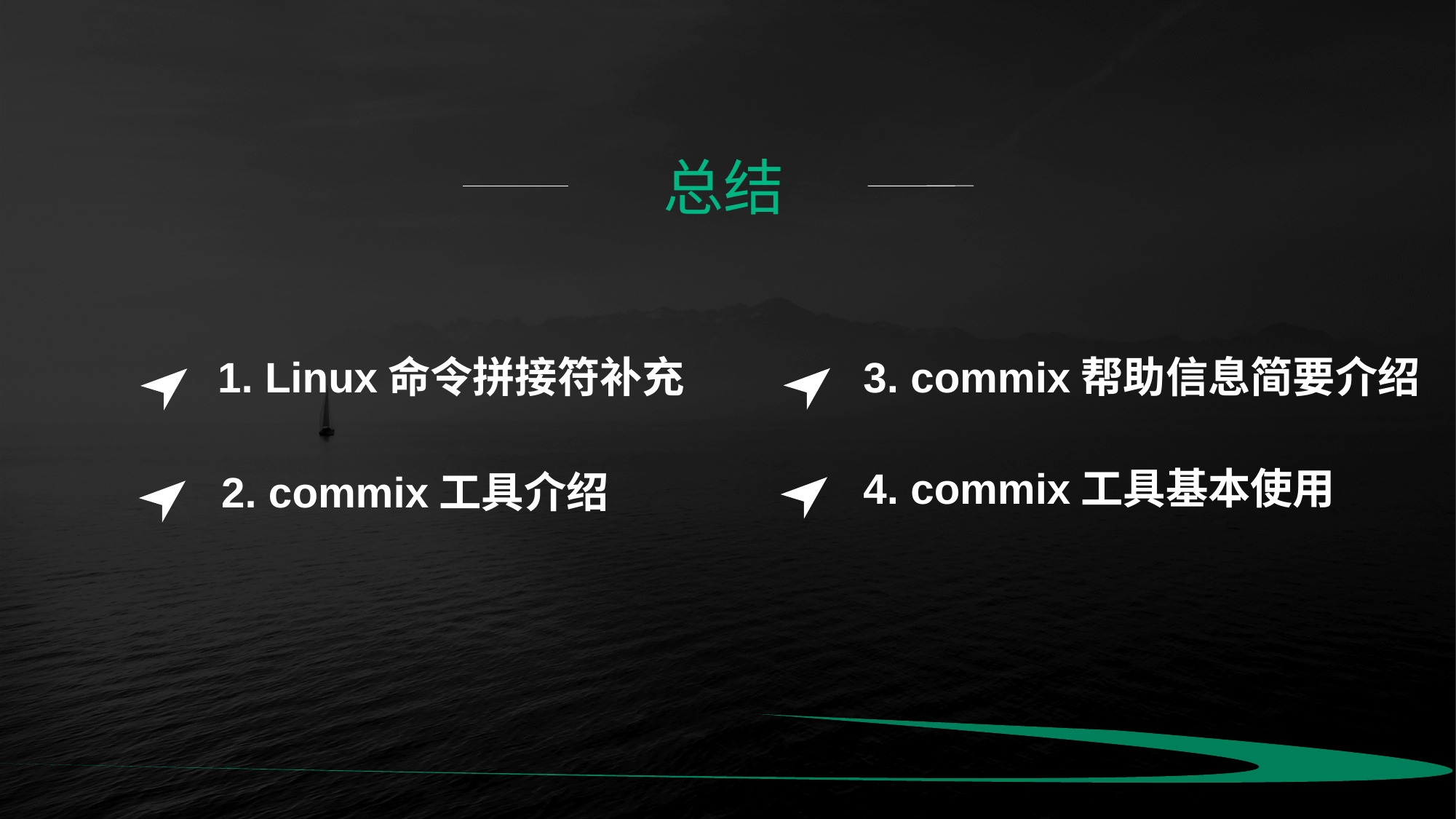

总结
3. commix帮助信息简要介绍

4. commix工具基本使用

1. Linux命令拼接符补充

2. commix工具介绍